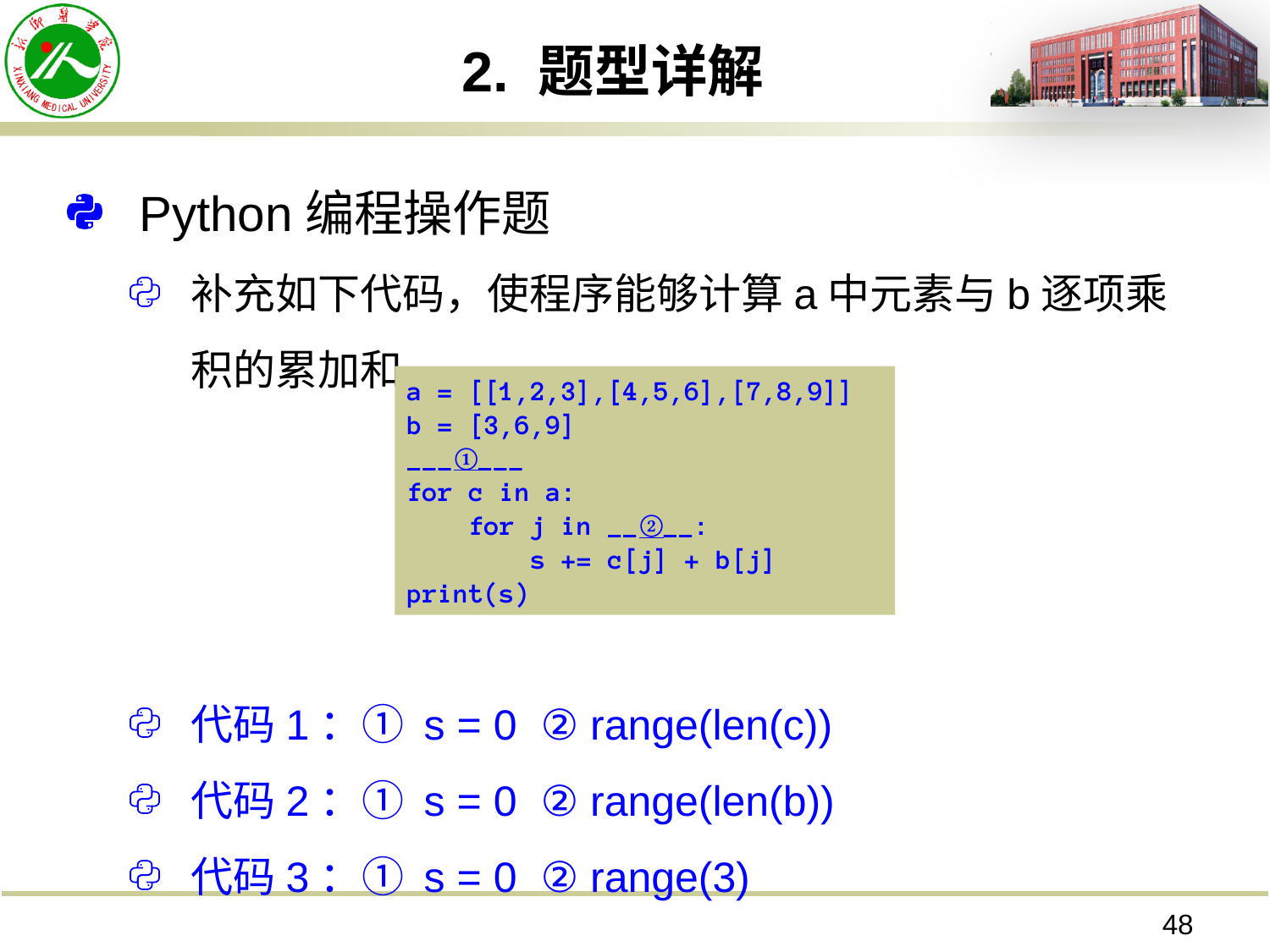

# 2. 题型详解
Python编程操作题
补充如下代码，使程序能够计算a中元素与b逐项乘积的累加和。

代码1：① s = 0  ② range(len(c))
代码2：① s = 0  ② range(len(b))
代码3：① s = 0  ② range(3)
a = [[1,2,3],[4,5,6],[7,8,9]]
b = [3,6,9]
___①___
for c in a:
    for j in __②__:
        s += c[j] + b[j]
print(s)
48